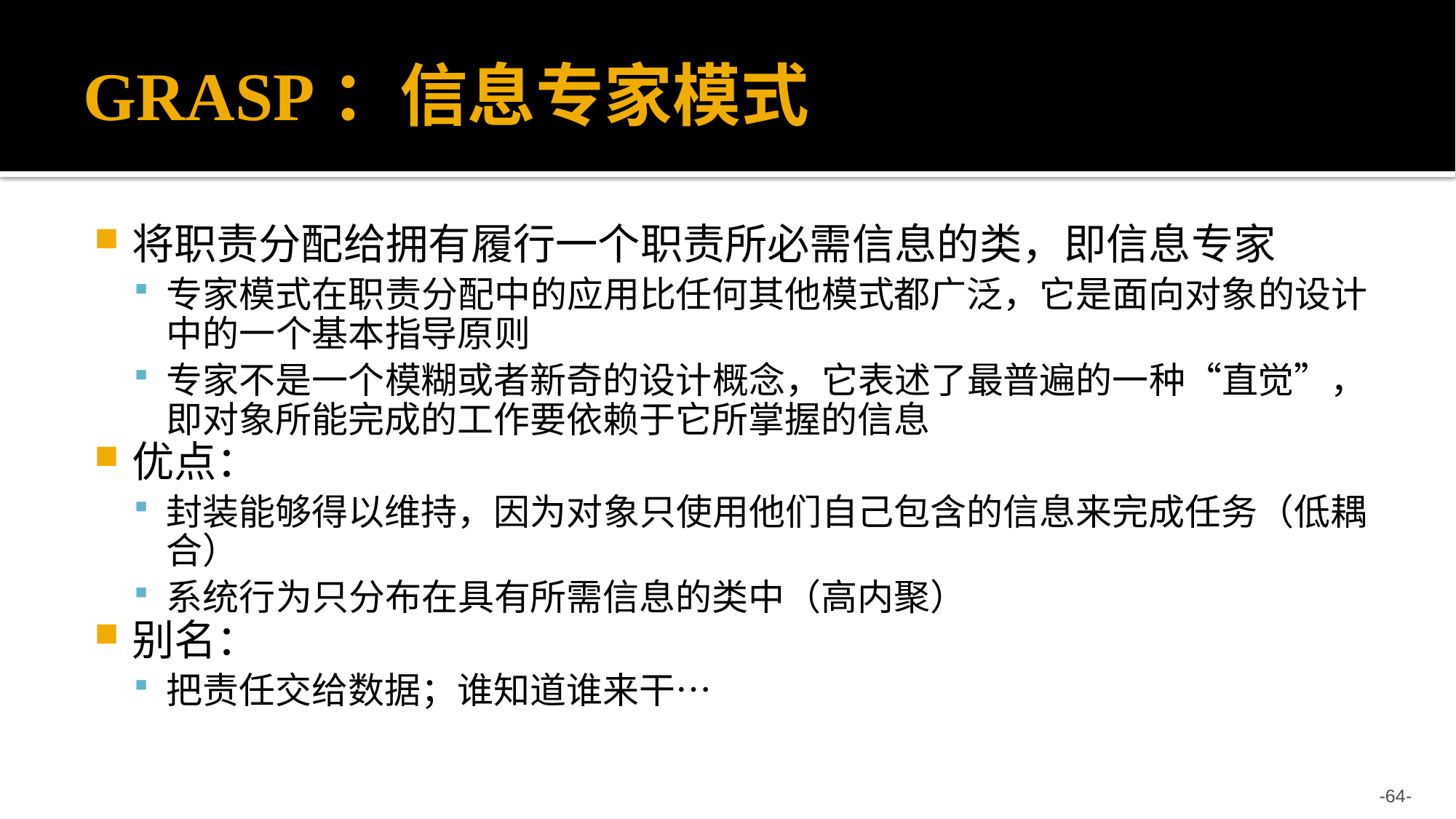

# GRASP：信息专家模式
将职责分配给拥有履行一个职责所必需信息的类，即信息专家
专家模式在职责分配中的应用比任何其他模式都广泛，它是面向对象的设计中的一个基本指导原则
专家不是一个模糊或者新奇的设计概念，它表述了最普遍的一种“直觉”，即对象所能完成的工作要依赖于它所掌握的信息
优点：
封装能够得以维持，因为对象只使用他们自己包含的信息来完成任务（低耦合）
系统行为只分布在具有所需信息的类中（高内聚）
别名：
把责任交给数据；谁知道谁来干…
-64-